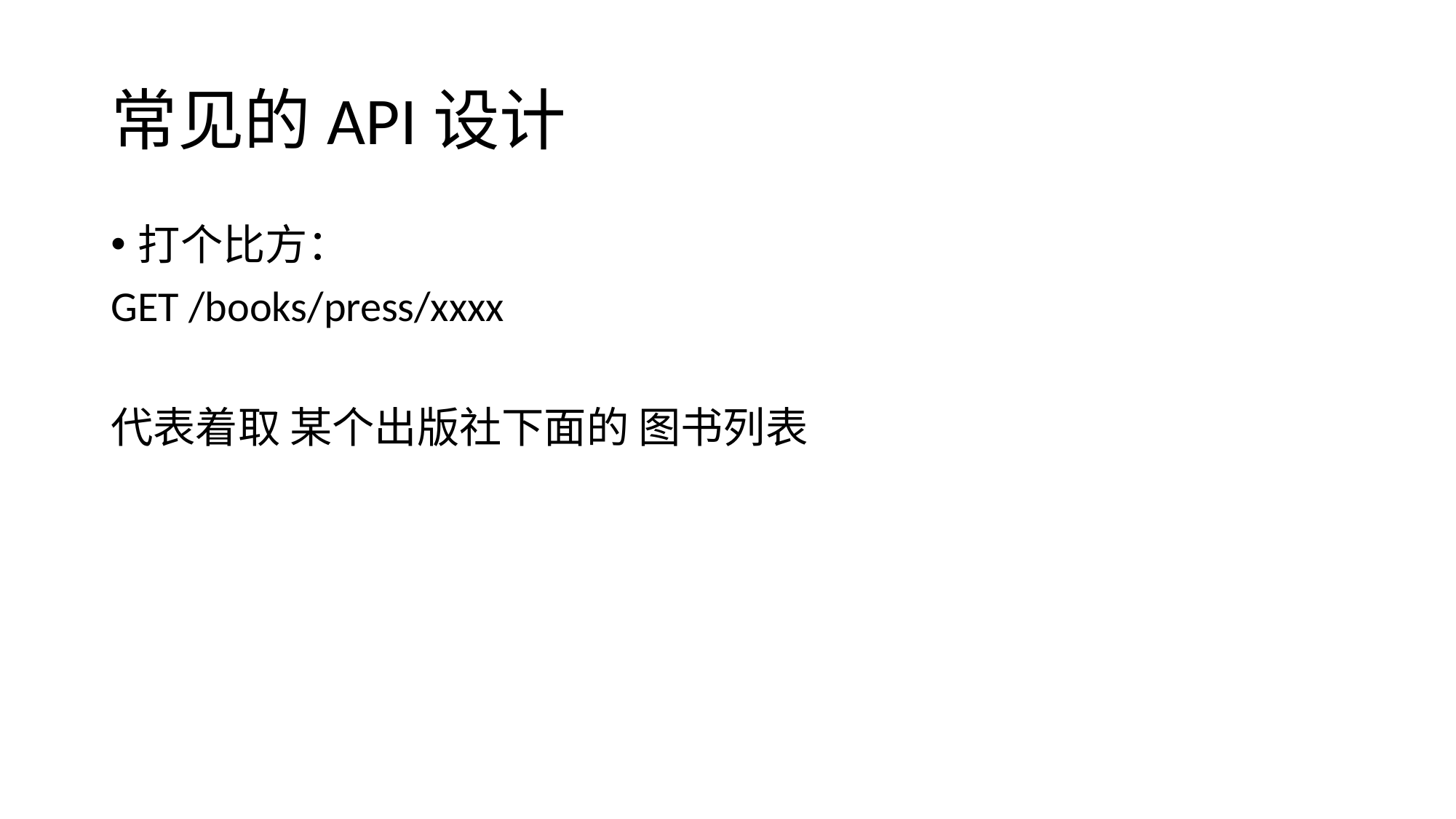

# 常见的API设计
打个比方：
GET /books/press/xxxx

代表着取 某个出版社下面的 图书列表